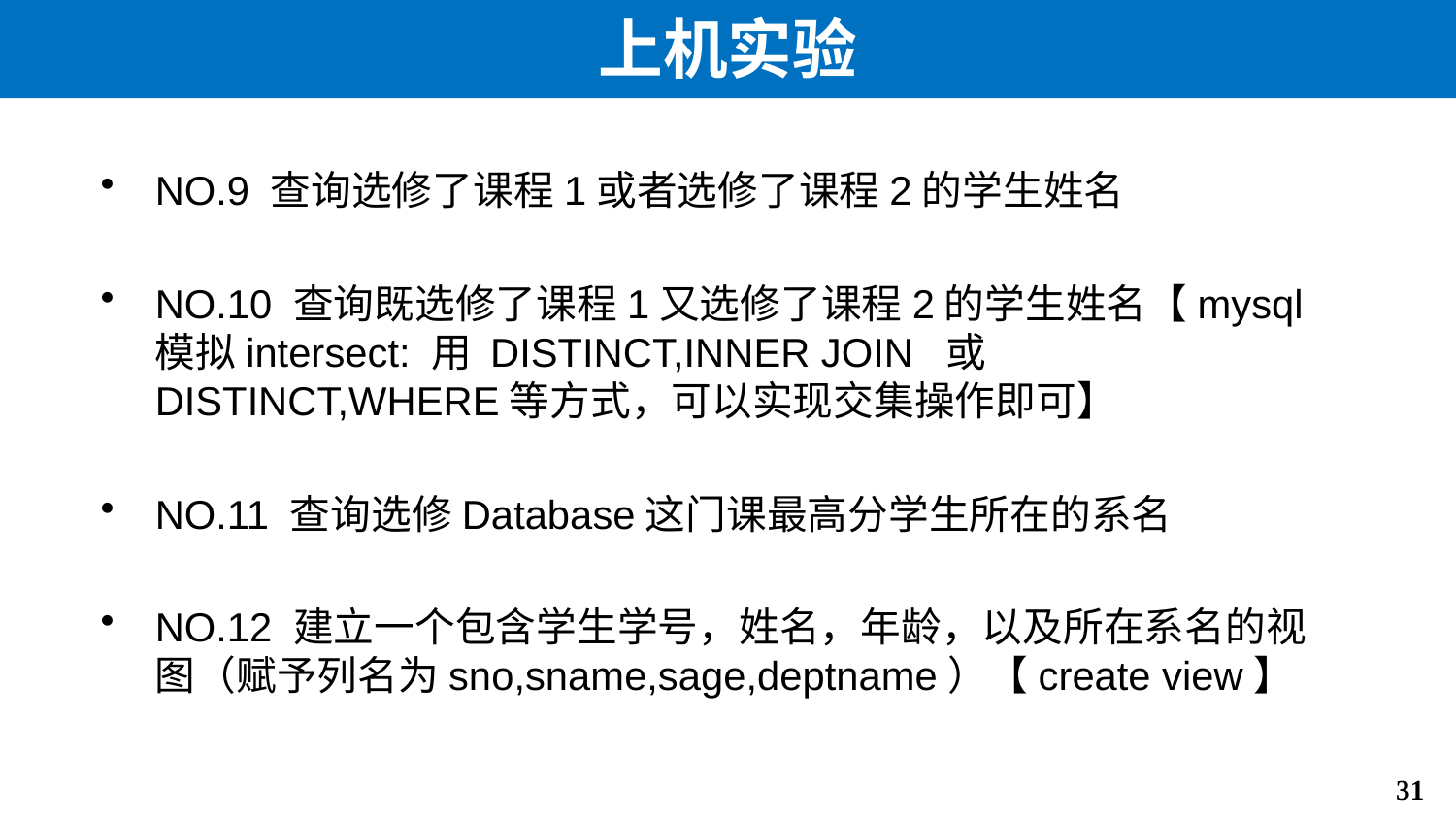

# 上机实验
NO.9 查询选修了课程1或者选修了课程2的学生姓名

NO.10 查询既选修了课程1又选修了课程2的学生姓名【mysql模拟intersect: 用 DISTINCT,INNER JOIN  或 DISTINCT,WHERE等方式，可以实现交集操作即可】

NO.11 查询选修Database这门课最高分学生所在的系名

NO.12 建立一个包含学生学号，姓名，年龄，以及所在系名的视图（赋予列名为sno,sname,sage,deptname）【create view】